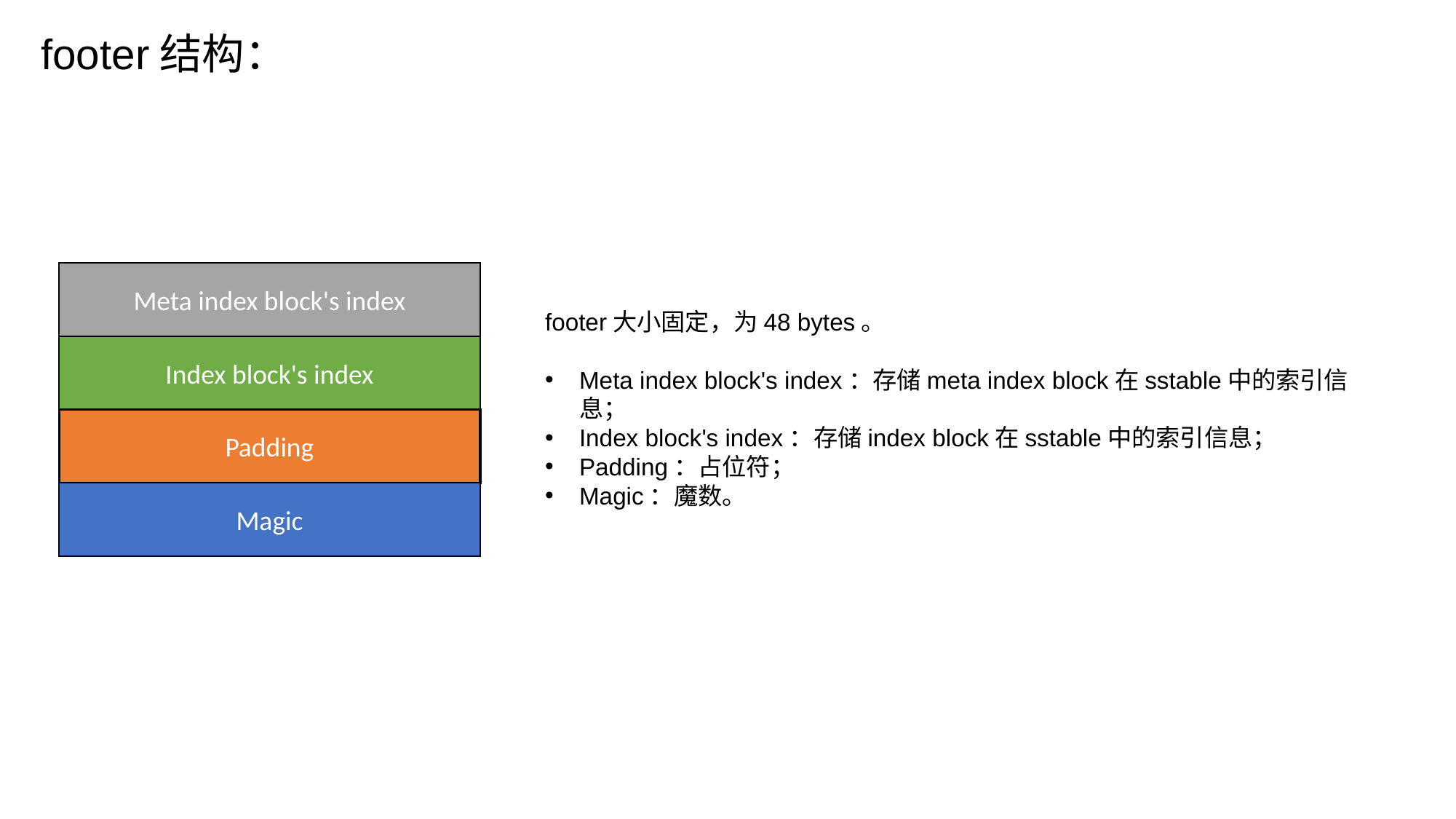

footer结构：
Meta index block's index
Index block's index
Padding
Magic
footer大小固定，为48 bytes。

Meta index block's index：存储meta index block在sstable中的索引信息；
Index block's index：存储index block在sstable中的索引信息；
Padding：占位符；
Magic：魔数。